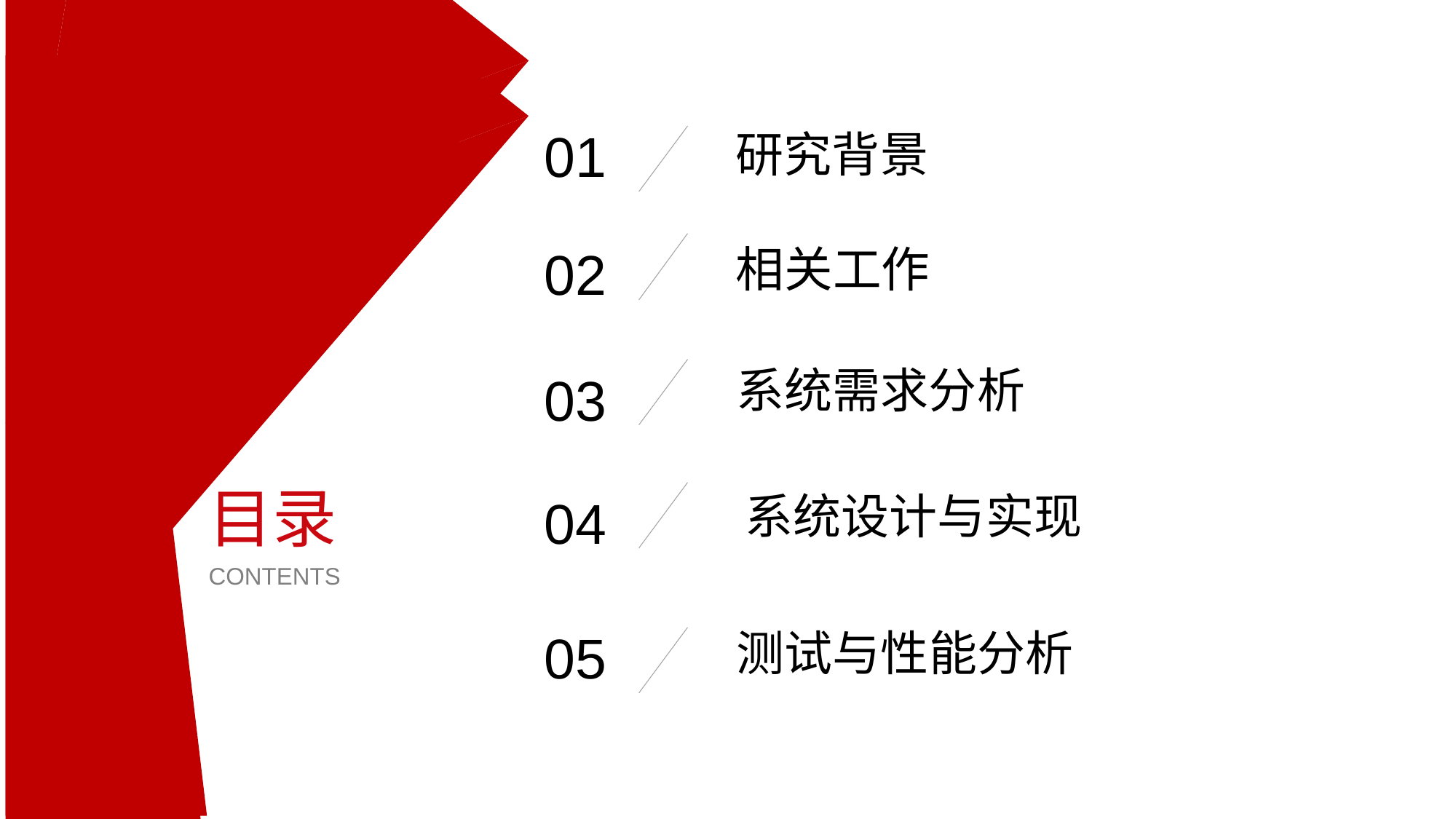

01
研究背景

02
相关工作

系统需求分析
03

目录
系统设计与实现
04

CONTENTS
测试与性能分析
05